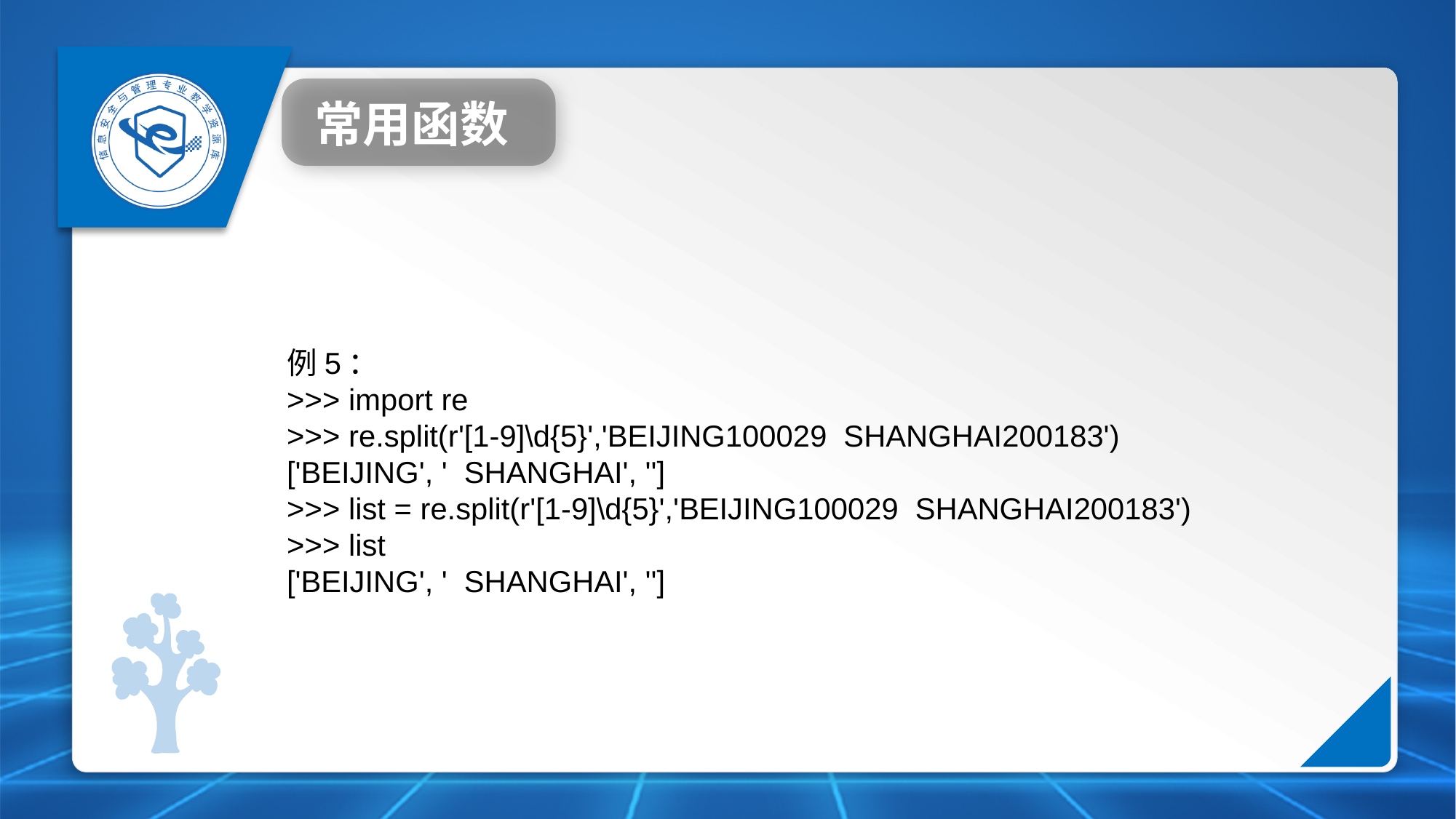

常用函数
例5：
>>> import re
>>> re.split(r'[1-9]\d{5}','BEIJING100029  SHANGHAI200183')
['BEIJING', '  SHANGHAI', '']
>>> list = re.split(r'[1-9]\d{5}','BEIJING100029  SHANGHAI200183')
>>> list
['BEIJING', '  SHANGHAI', '']